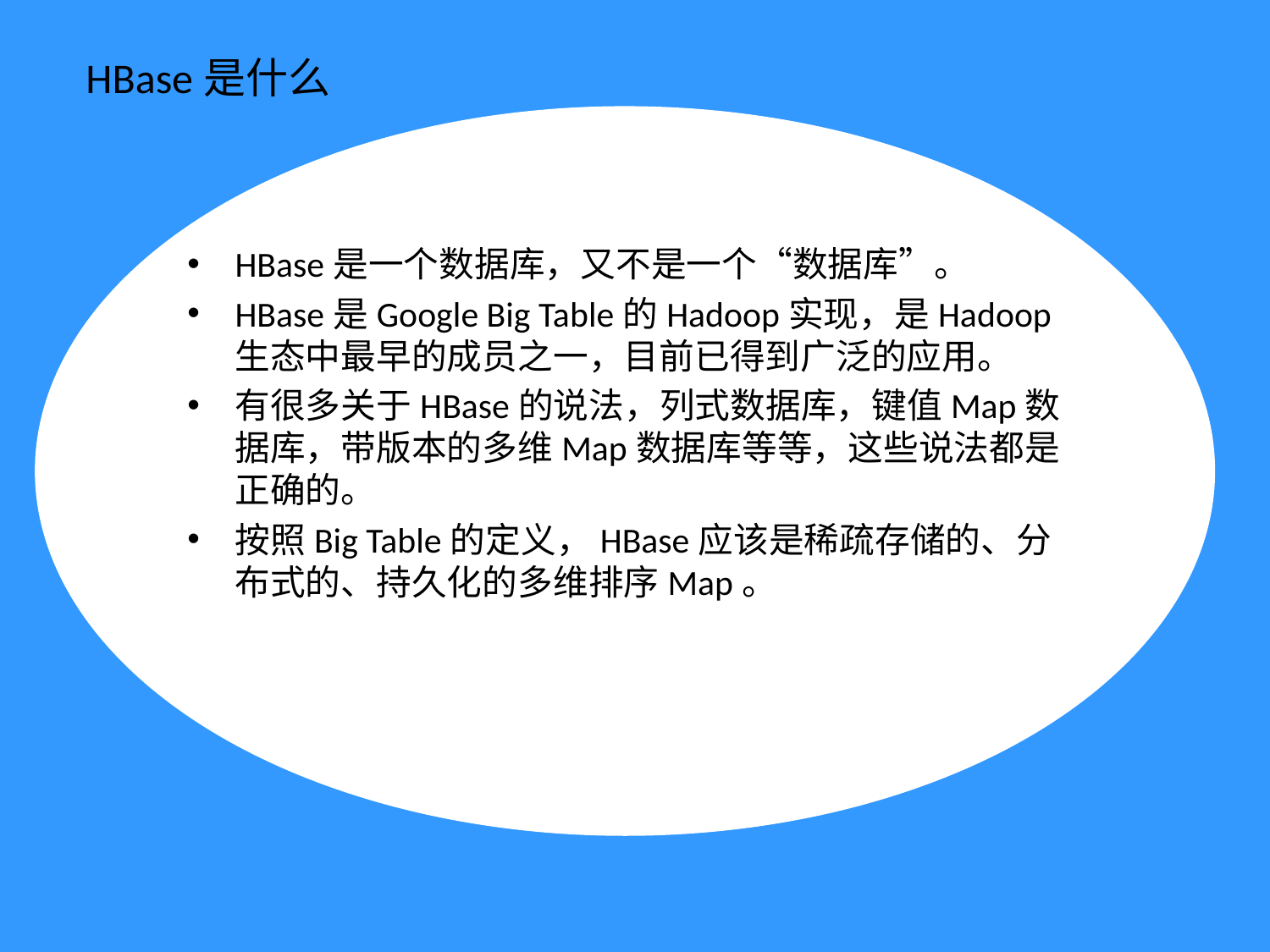

# HBase是什么
HBase是一个数据库，又不是一个“数据库”。
HBase是Google Big Table的Hadoop实现，是Hadoop生态中最早的成员之一，目前已得到广泛的应用。
有很多关于HBase的说法，列式数据库，键值Map数据库，带版本的多维Map数据库等等，这些说法都是正确的。
按照Big Table的定义，HBase应该是稀疏存储的、分布式的、持久化的多维排序Map。